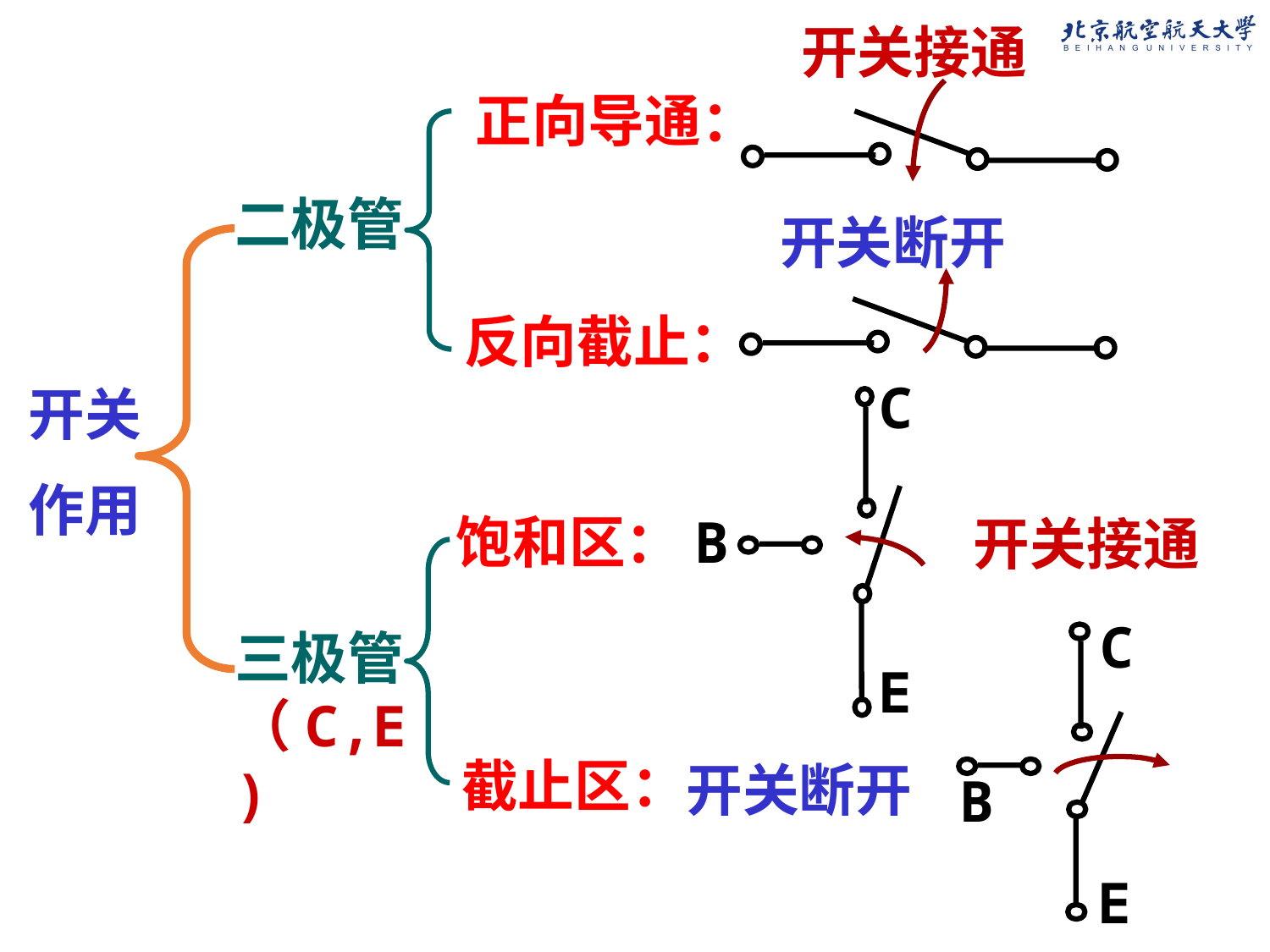

开关接通
 正向导通：

二极管
开关断开

反向截止：
C
B

E
开关
作用
饱和区：
开关接通

C

B
E
三极管（C,E)
截止区：
开关断开